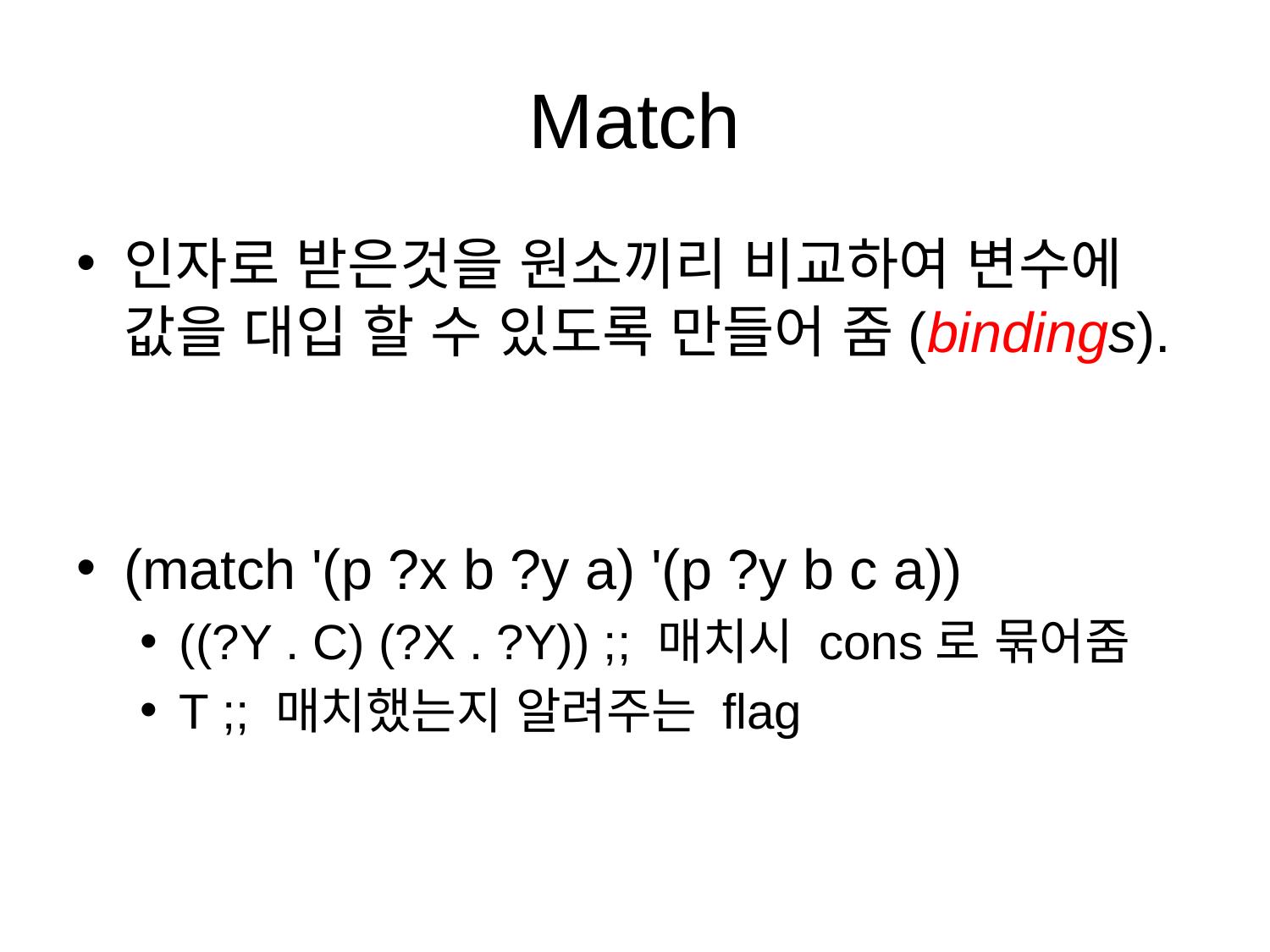

# Match
인자로 받은것을 원소끼리 비교하여 변수에 값을 대입 할 수 있도록 만들어 줌(bindings).

(match '(p ?x b ?y a) '(p ?y b c a))
((?Y . C) (?X . ?Y)) ;; 매치시 cons로 묶어줌
T ;; 매치했는지 알려주는 flag